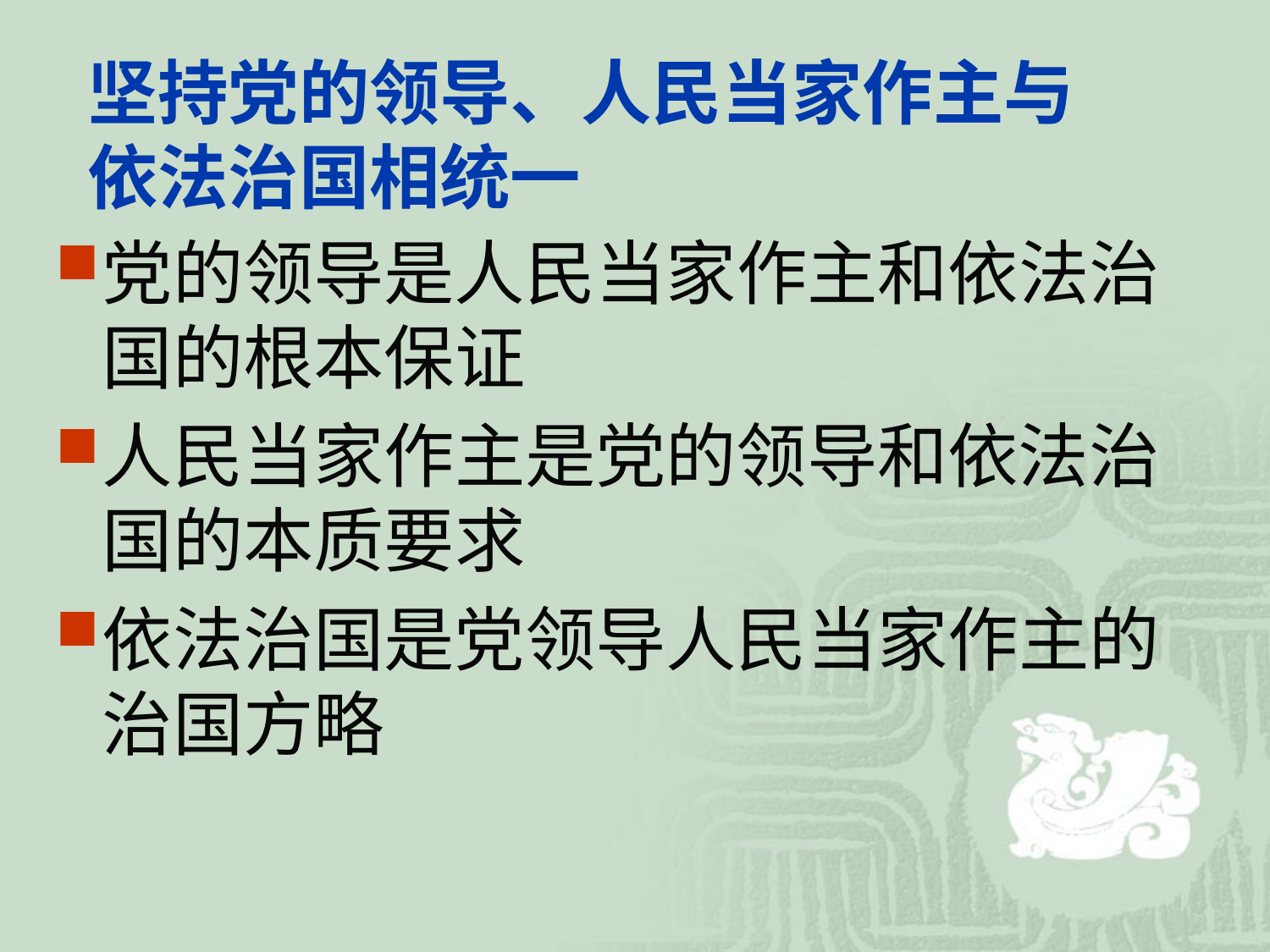

# 坚持党的领导、人民当家作主与依法治国相统一
党的领导是人民当家作主和依法治国的根本保证
人民当家作主是党的领导和依法治国的本质要求
依法治国是党领导人民当家作主的治国方略